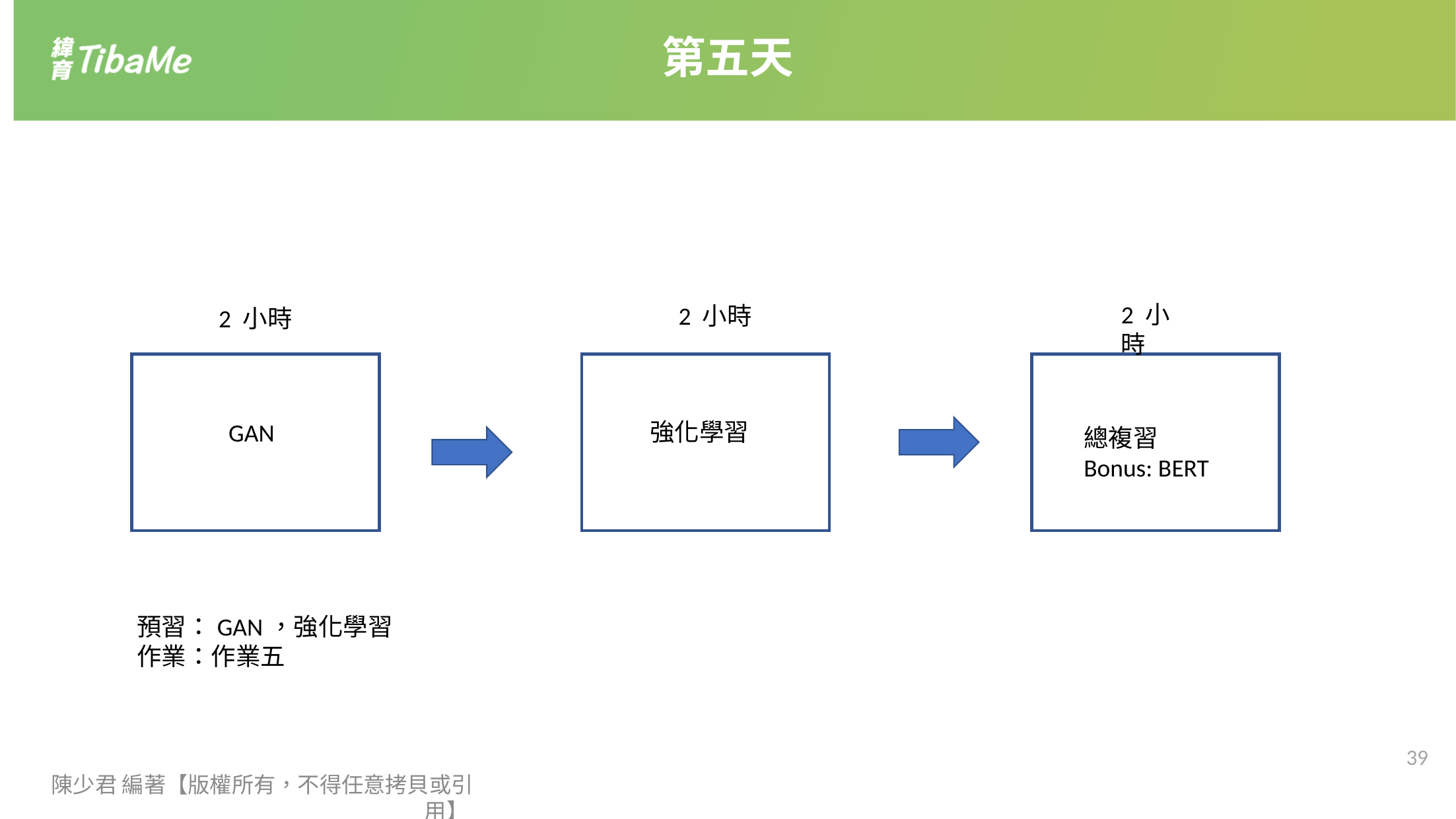

第五天
2 小時
2 小時
2 小時

強化學習
GAN

總複習
Bonus: BERT

預習：GAN，強化學習
作業：作業五